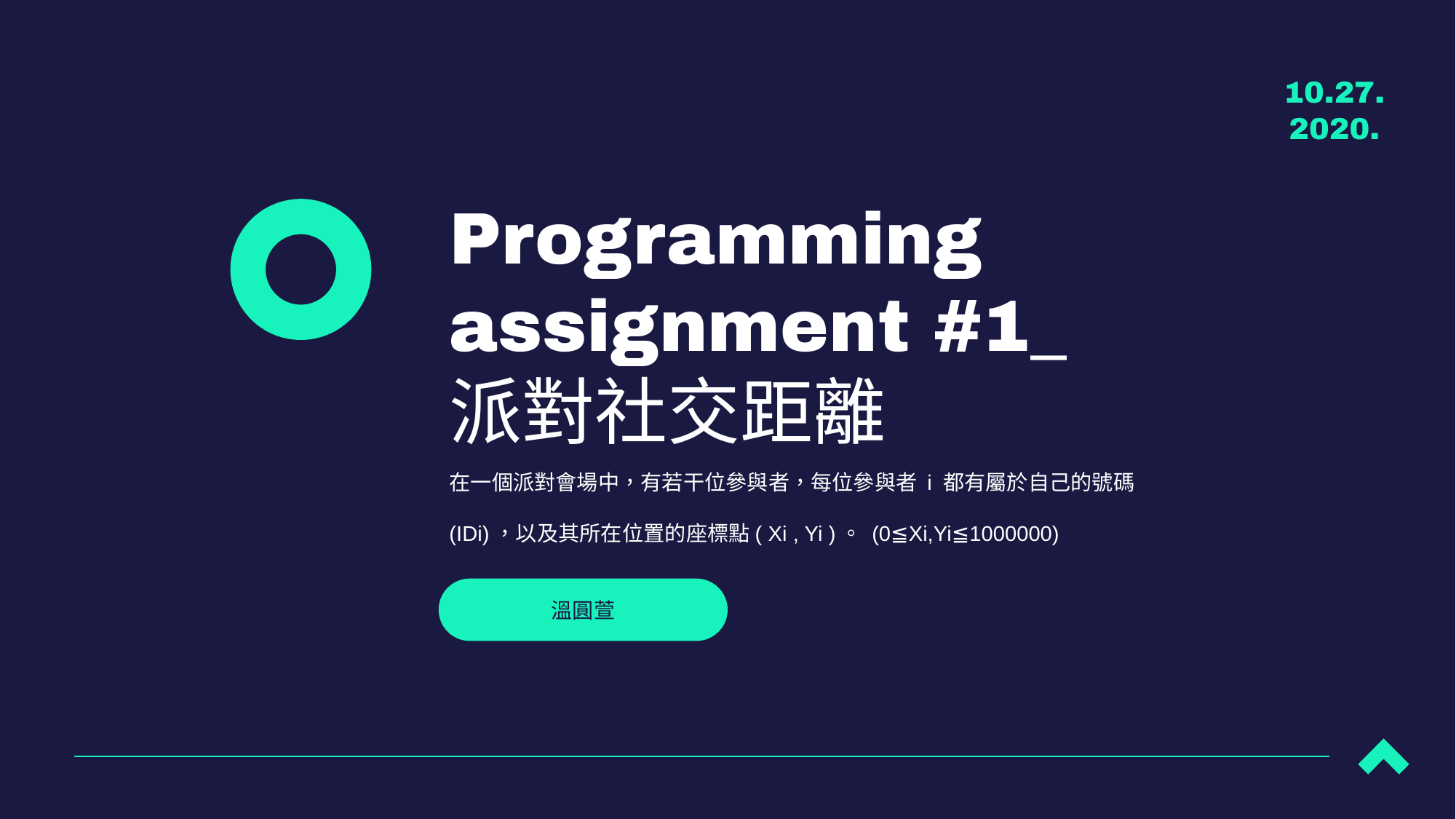

10.27.2020.
Programming assignment #1_派對社交距離

在一個派對會場中，有若干位參與者，每位參與者 i 都有屬於自己的號碼

(IDi)，以及其所在位置的座標點( Xi , Yi )。 (0≦Xi,Yi≦1000000)
溫圓萱